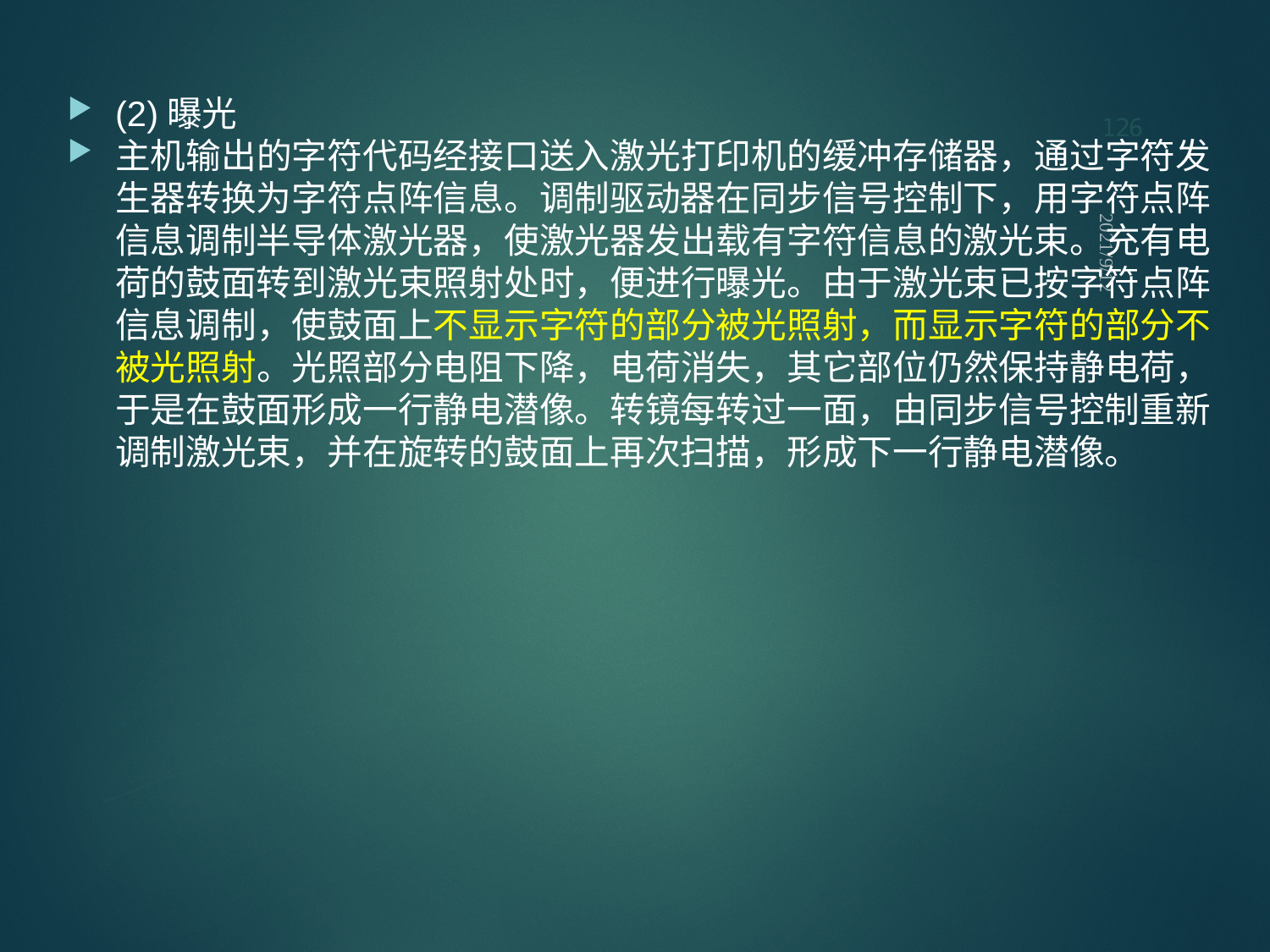

126
(2)曝光
主机输出的字符代码经接口送入激光打印机的缓冲存储器，通过字符发生器转换为字符点阵信息。调制驱动器在同步信号控制下，用字符点阵信息调制半导体激光器，使激光器发出载有字符信息的激光束。充有电荷的鼓面转到激光束照射处时，便进行曝光。由于激光束已按字符点阵信息调制，使鼓面上不显示字符的部分被光照射，而显示字符的部分不被光照射。光照部分电阻下降，电荷消失，其它部位仍然保持静电荷，于是在鼓面形成一行静电潜像。转镜每转过一面，由同步信号控制重新调制激光束，并在旋转的鼓面上再次扫描，形成下一行静电潜像。
2021/9/12